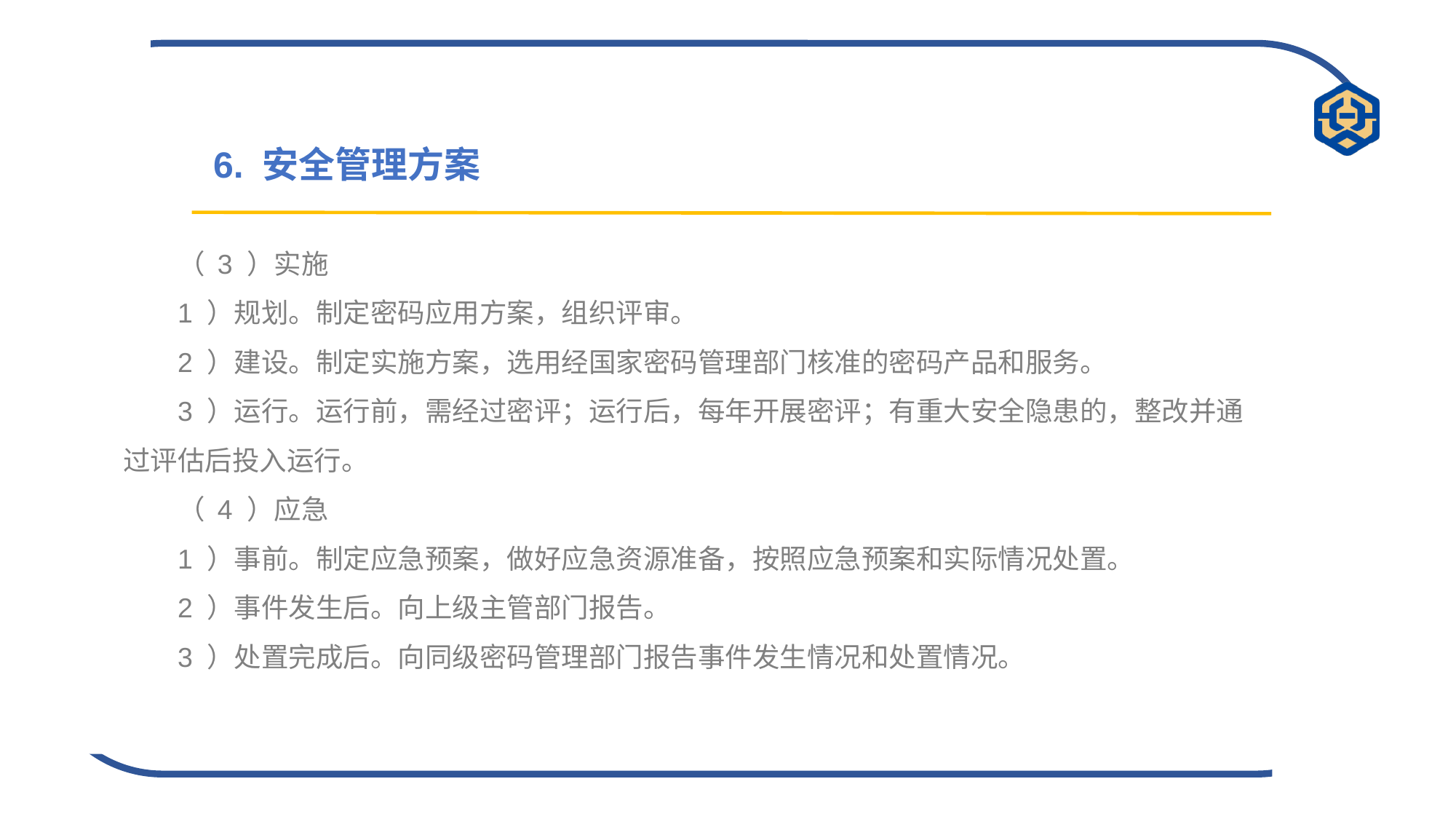

6. 安全管理方案
（ 3 ）实施
1 ）规划。制定密码应用方案，组织评审。
2 ）建设。制定实施方案，选用经国家密码管理部门核准的密码产品和服务。
3 ）运行。运行前，需经过密评；运行后，每年开展密评；有重大安全隐患的，整改并通过评估后投入运行。
（ 4 ）应急
1 ）事前。制定应急预案，做好应急资源准备，按照应急预案和实际情况处置。
2 ）事件发生后。向上级主管部门报告。
3 ）处置完成后。向同级密码管理部门报告事件发生情况和处置情况。